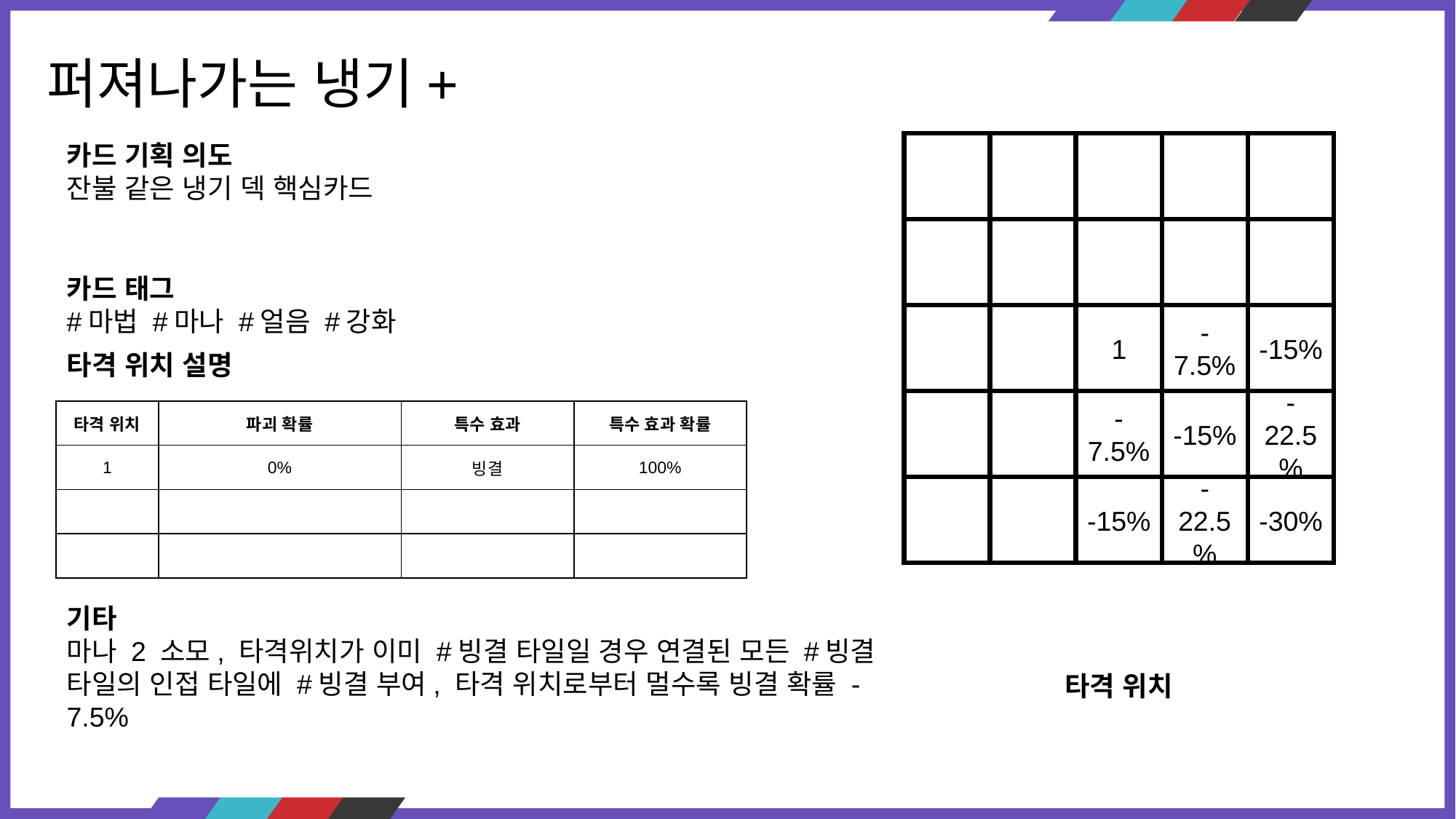

퍼져나가는 냉기+
카드 기획 의도
잔불 같은 냉기 덱 핵심카드

카드 태그
#마법 #마나 #얼음 #강화

1
-7.5%
-15%
타격 위치 설명

-7.5%
-15%
-22.5%
| 타격 위치 | 파괴 확률 | 특수 효과 | 특수 효과 확률 |
| --- | --- | --- | --- |
| 1 | 0% | 빙결 | 100% |
|  |  |  |  |
|  |  |  |  |

-15%
-22.5%
-30%
기타
마나 2 소모, 타격위치가 이미 #빙결 타일일 경우 연결된 모든 #빙결 타일의 인접 타일에 #빙결 부여, 타격 위치로부터 멀수록 빙결 확률 -7.5%
타격 위치